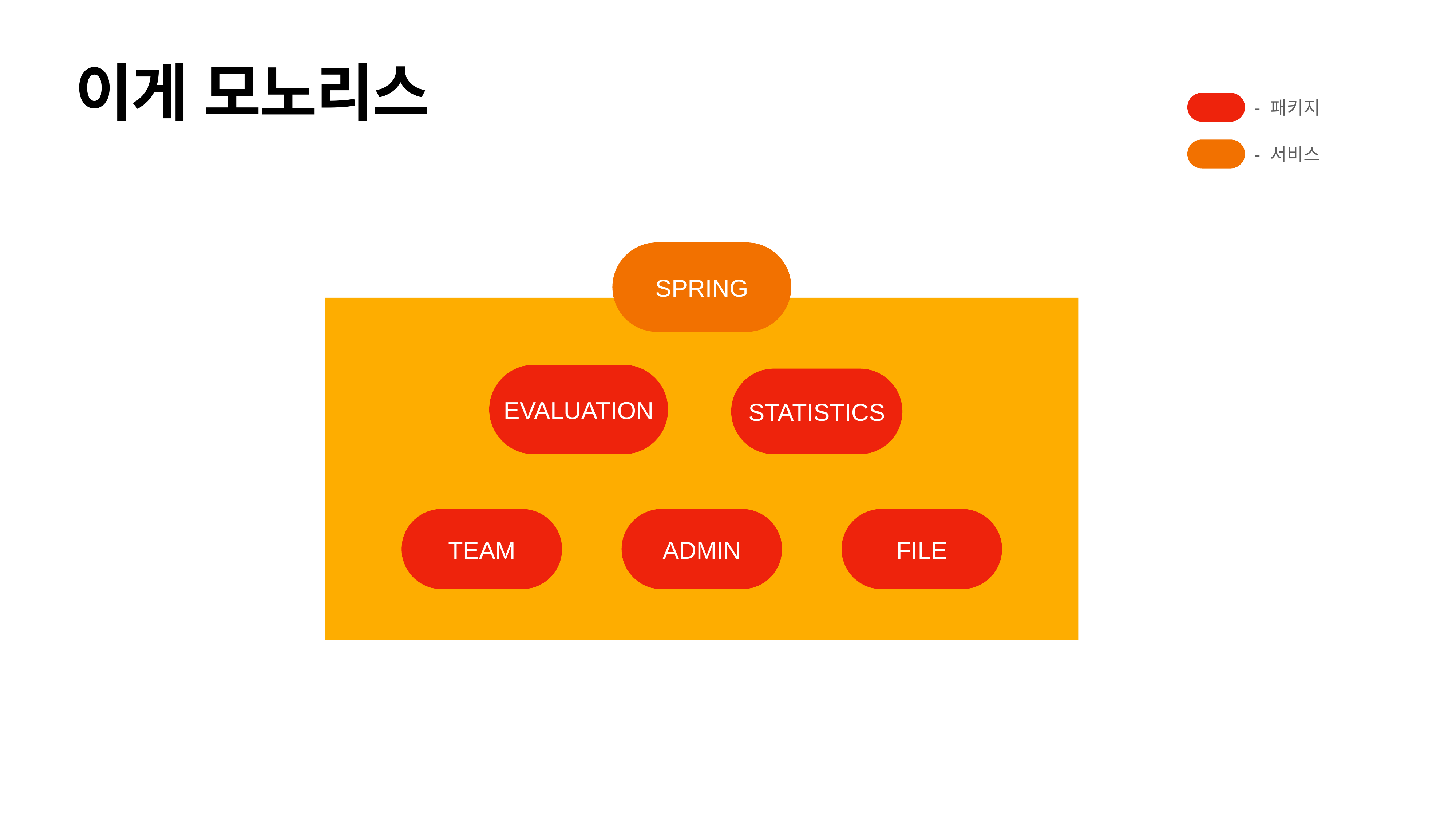

이게 모노리스
- 패키지

- 서비스

SPRING

EVALUATION
STATISTICS
TEAM
ADMIN
FILE